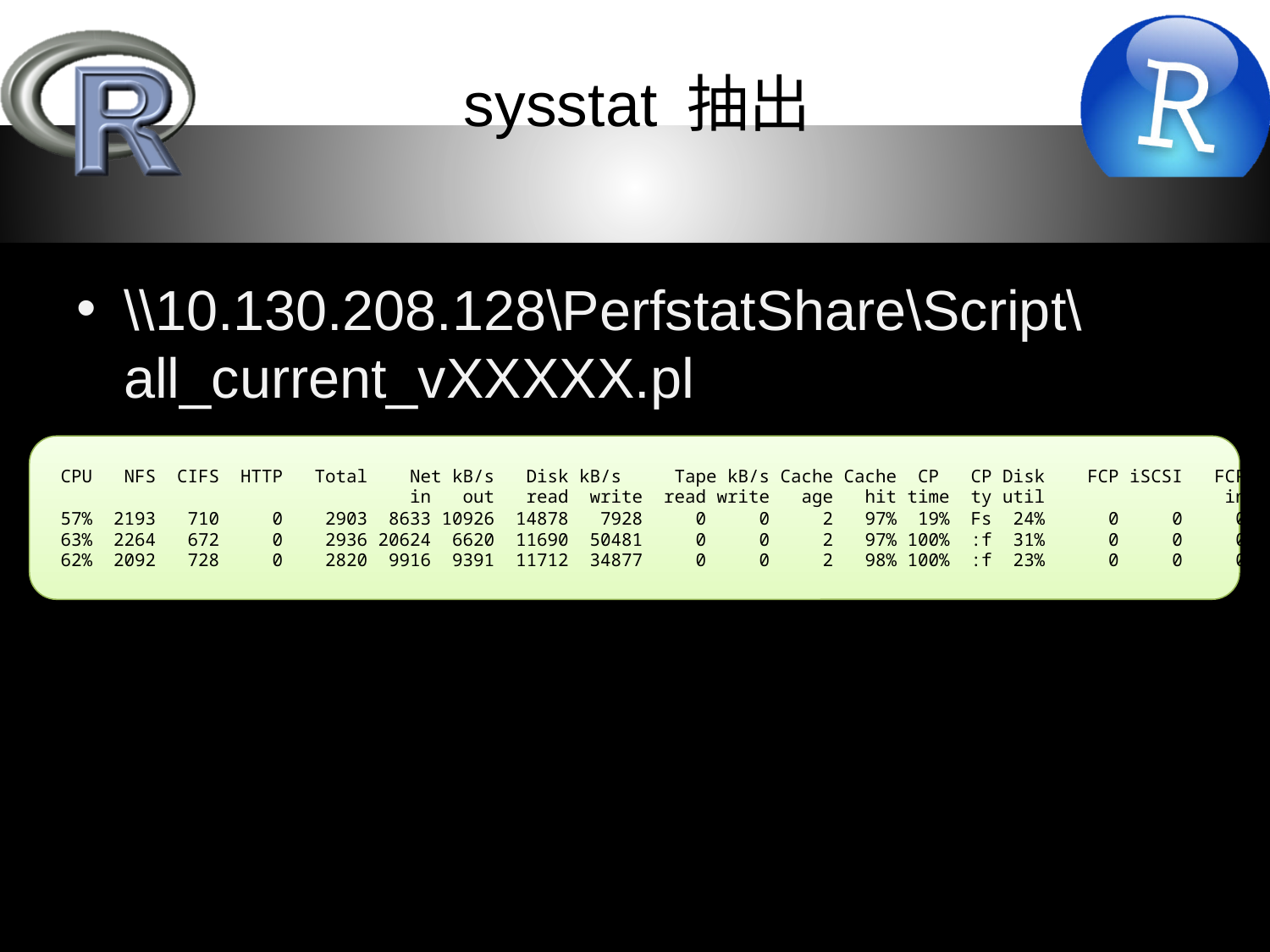

# sysstat 抽出
\\10.130.208.128\PerfstatShare\Script\all_current_vXXXXX.pl

 CPU   NFS  CIFS  HTTP   Total    Net kB/s   Disk kB/s     Tape kB/s Cache Cache  CP   CP Disk    FCP iSCSI   FCP  kB/s iSCSI  kB/s
                                  in   out   read  write  read write   age   hit time  ty util                 in   out    in   out
 57%  2193   710     0    2903  8633 10926  14878   7928     0     0     2   97%  19%  Fs  24%      0     0     0     0     0     0
 63%  2264   672     0    2936 20624  6620  11690  50481     0     0     2   97% 100%  :f  31%      0     0     0     0     0     0
 62%  2092   728     0    2820  9916  9391  11712  34877     0     0     2   98% 100%  :f  23%      0     0     0     0 　　0     0